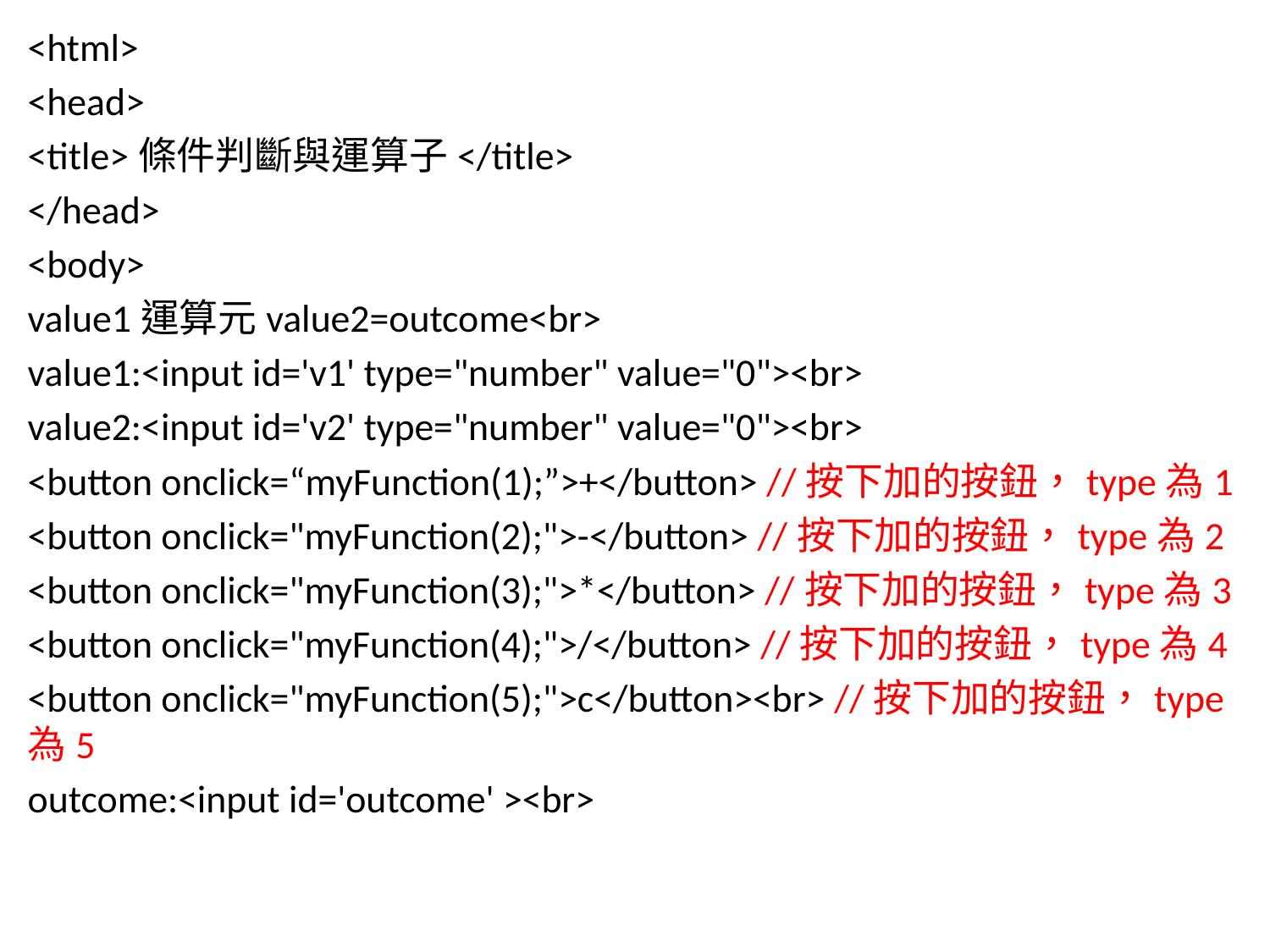

<html>
<head>
<title>條件判斷與運算子</title>
</head>
<body>
value1運算元value2=outcome<br>
value1:<input id='v1' type="number" value="0"><br>
value2:<input id='v2' type="number" value="0"><br>
<button onclick=“myFunction(1);”>+</button> //按下加的按鈕，type為1
<button onclick="myFunction(2);">-</button> //按下加的按鈕，type為2
<button onclick="myFunction(3);">*</button> //按下加的按鈕，type為3
<button onclick="myFunction(4);">/</button> //按下加的按鈕，type為4
<button onclick="myFunction(5);">c</button><br> //按下加的按鈕，type為5
outcome:<input id='outcome' ><br>